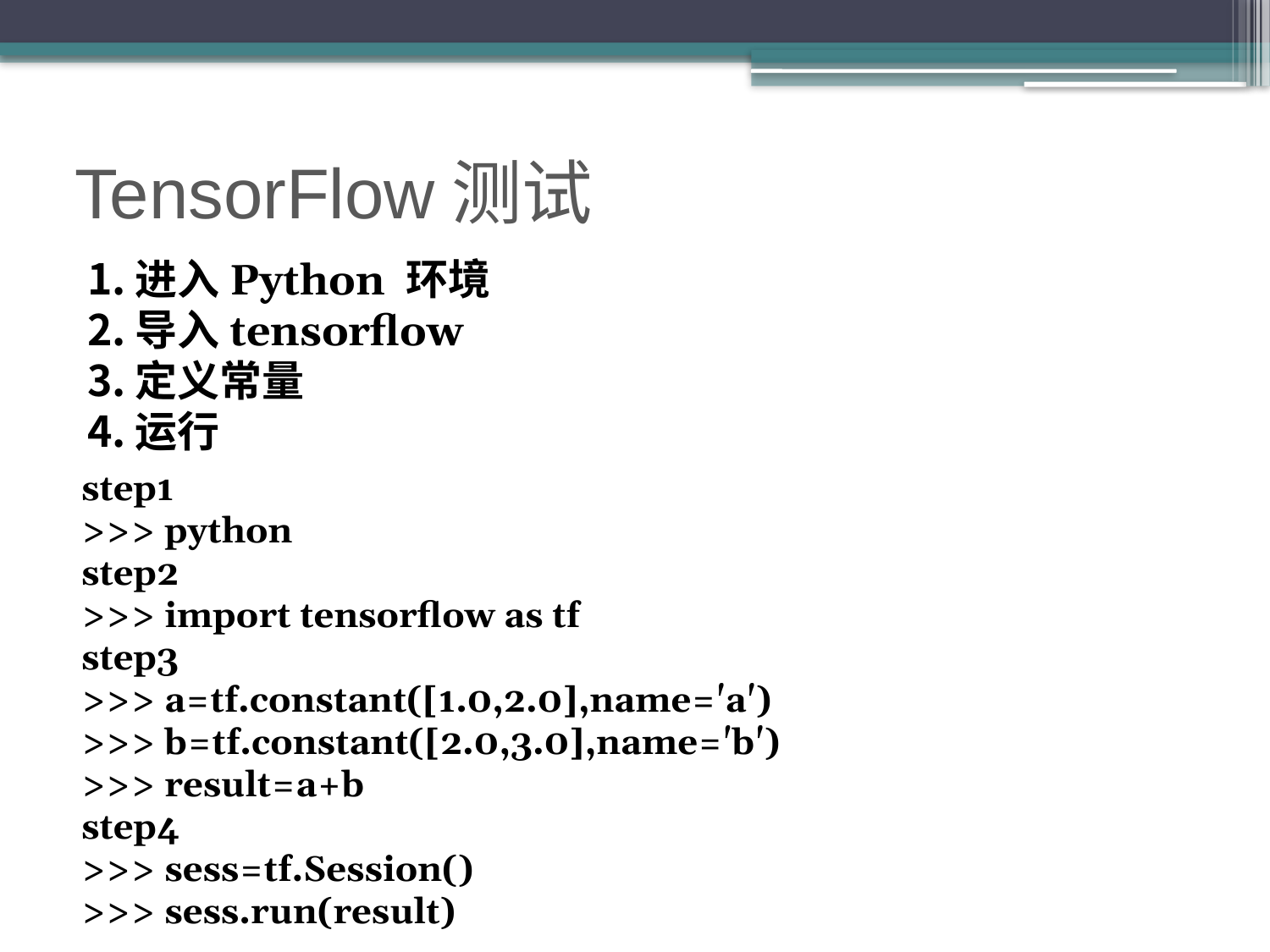

# TensorFlow测试
进入Python 环境
导入tensorflow
定义常量
运行
step1
>>> python
step2
>>> import tensorflow as tf
step3
>>> a=tf.constant([1.0,2.0],name='a')
>>> b=tf.constant([2.0,3.0],name='b')
>>> result=a+b
step4
>>> sess=tf.Session()
>>> sess.run(result)